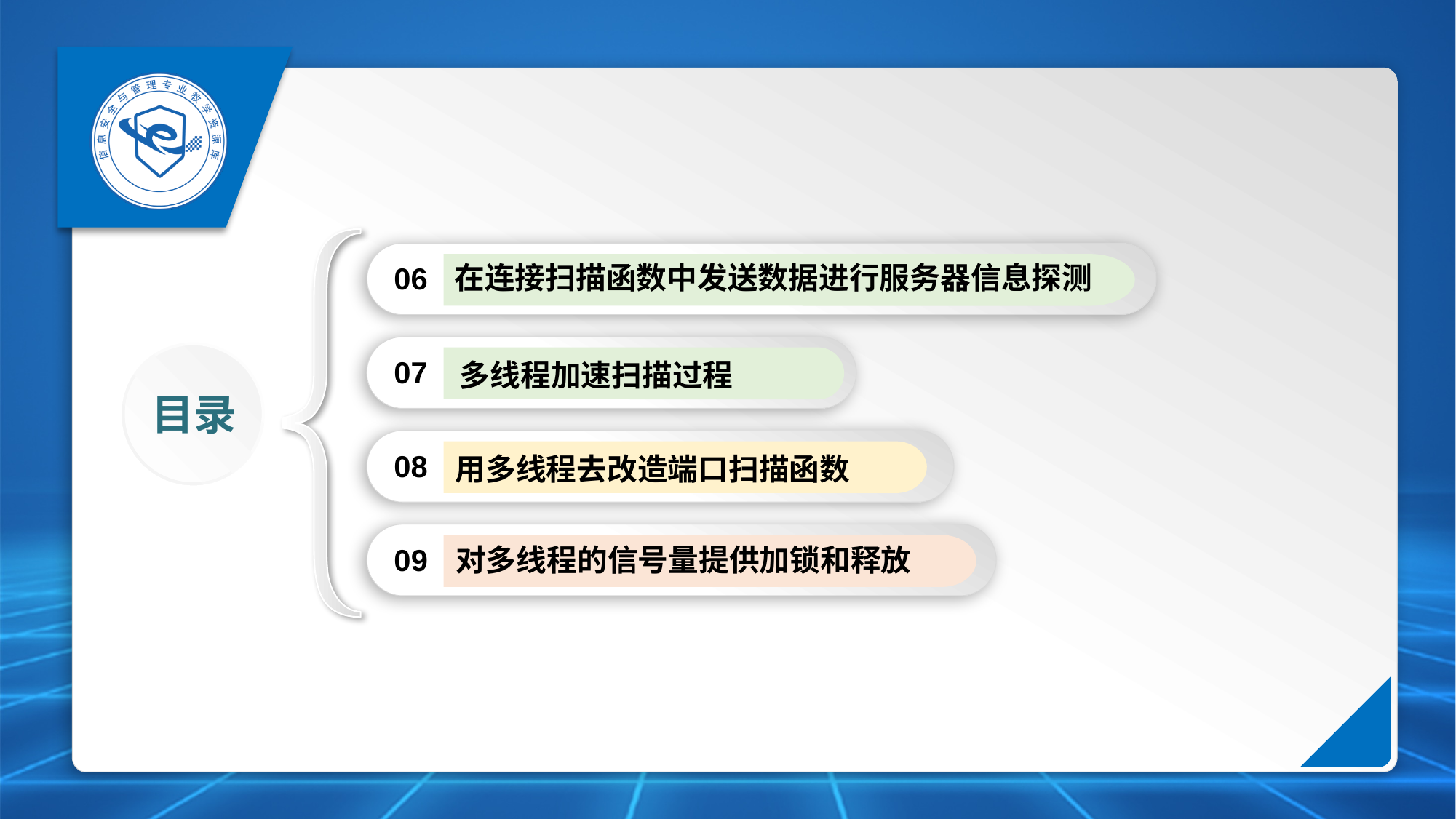

06
在连接扫描函数中发送数据进行服务器信息探测

07
多线程加速扫描过程

目录

08
用多线程去改造端口扫描函数

09
对多线程的信号量提供加锁和释放